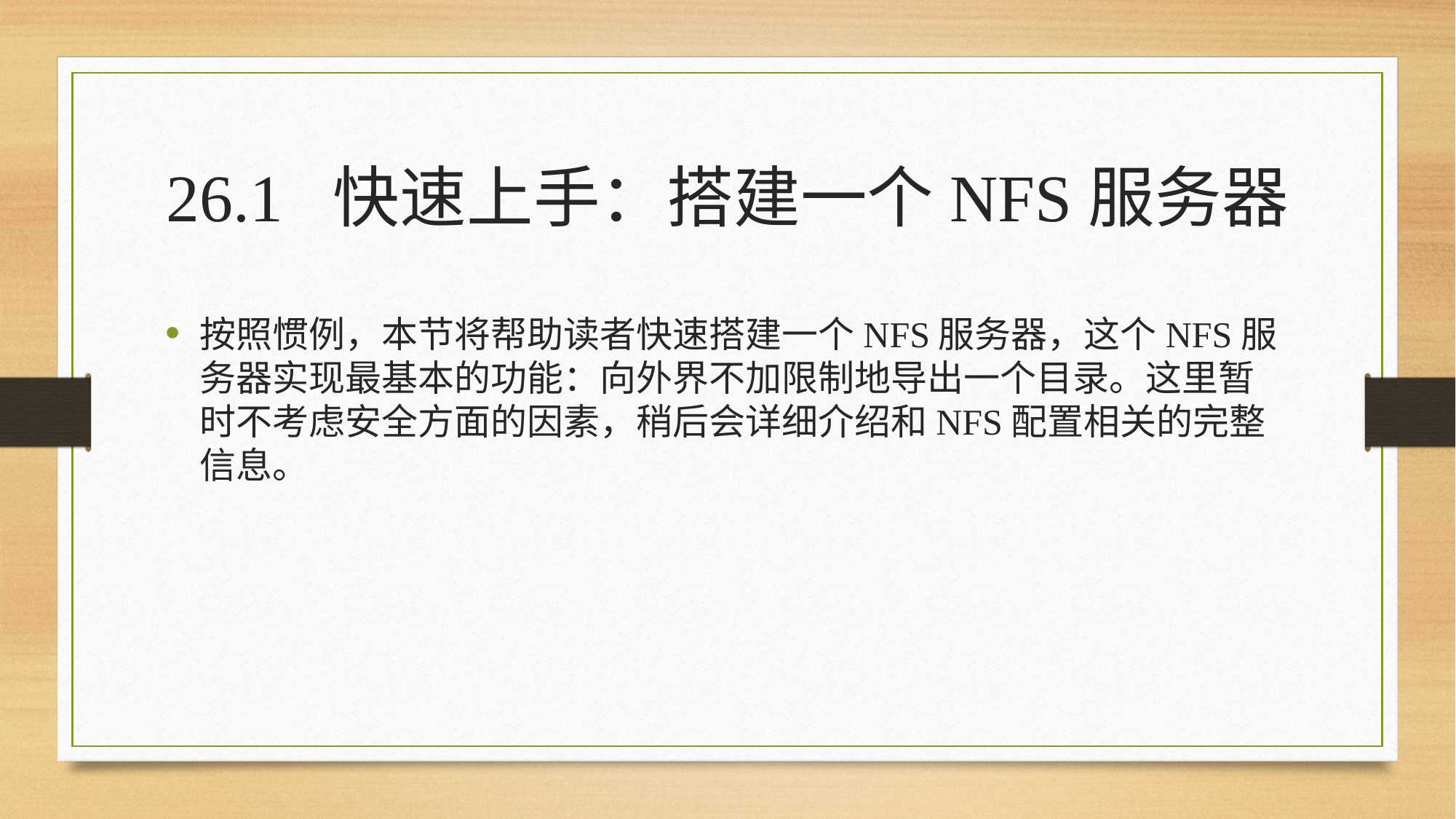

# 26.1  快速上手：搭建一个NFS服务器
按照惯例，本节将帮助读者快速搭建一个NFS服务器，这个NFS服务器实现最基本的功能：向外界不加限制地导出一个目录。这里暂时不考虑安全方面的因素，稍后会详细介绍和NFS配置相关的完整信息。